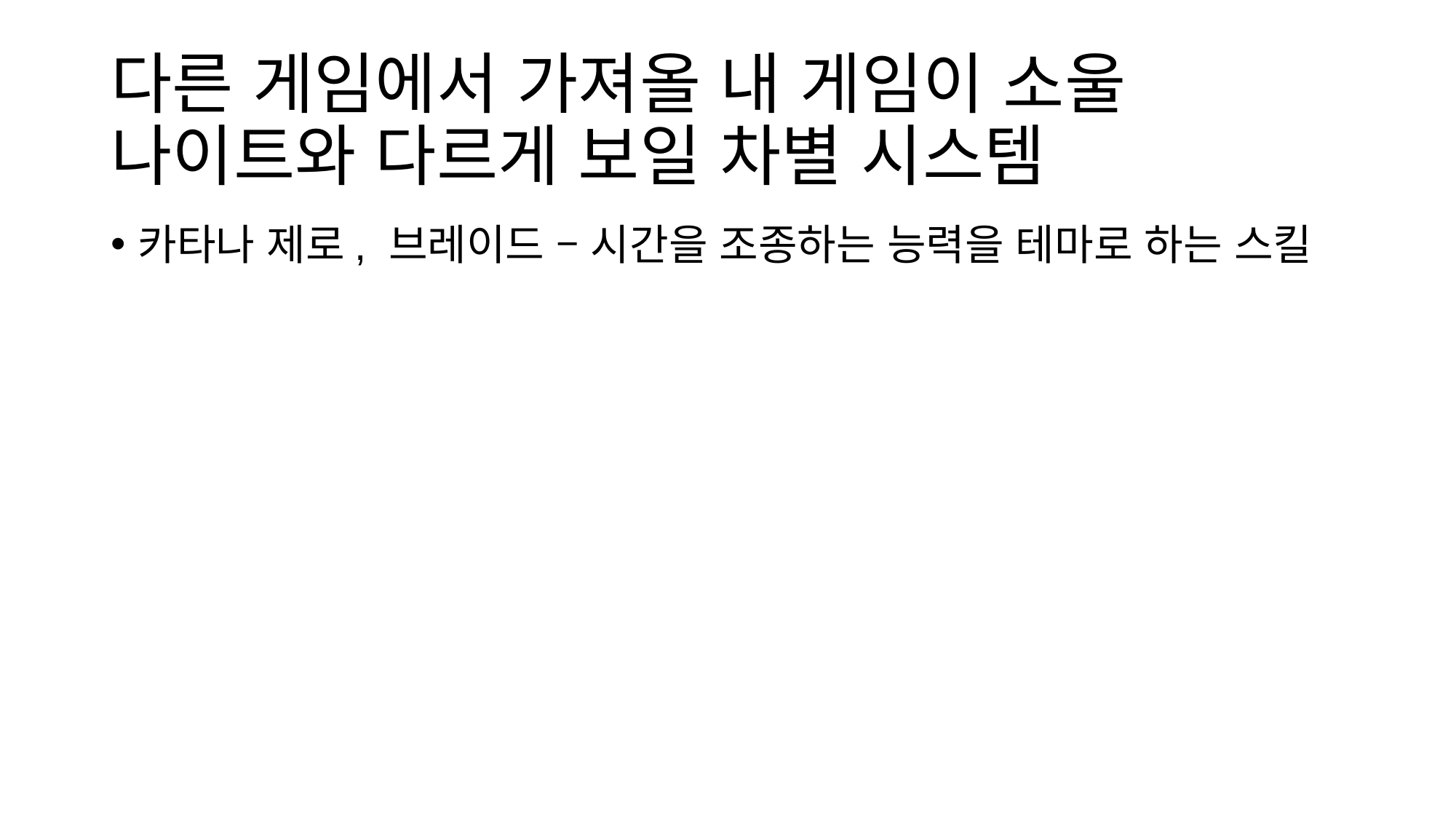

# 다른 게임에서 가져올 내 게임이 소울 나이트와 다르게 보일 차별 시스템
카타나 제로, 브레이드 – 시간을 조종하는 능력을 테마로 하는 스킬